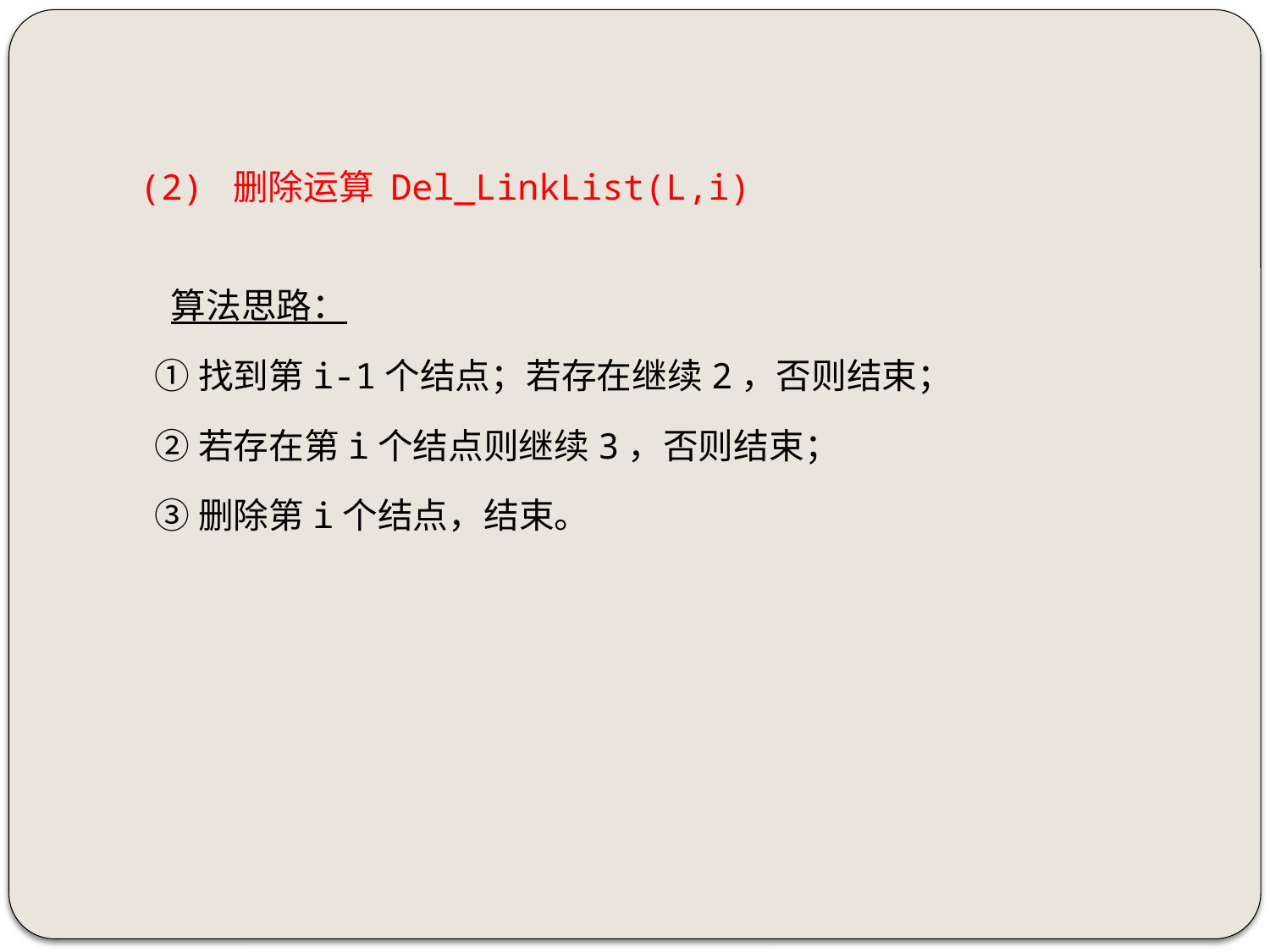

(2) 删除运算 Del_LinkList(L,i)

    算法思路：
   ①找到第i-1个结点；若存在继续2，否则结束；
   ②若存在第i个结点则继续3，否则结束；
   ③删除第i个结点，结束。